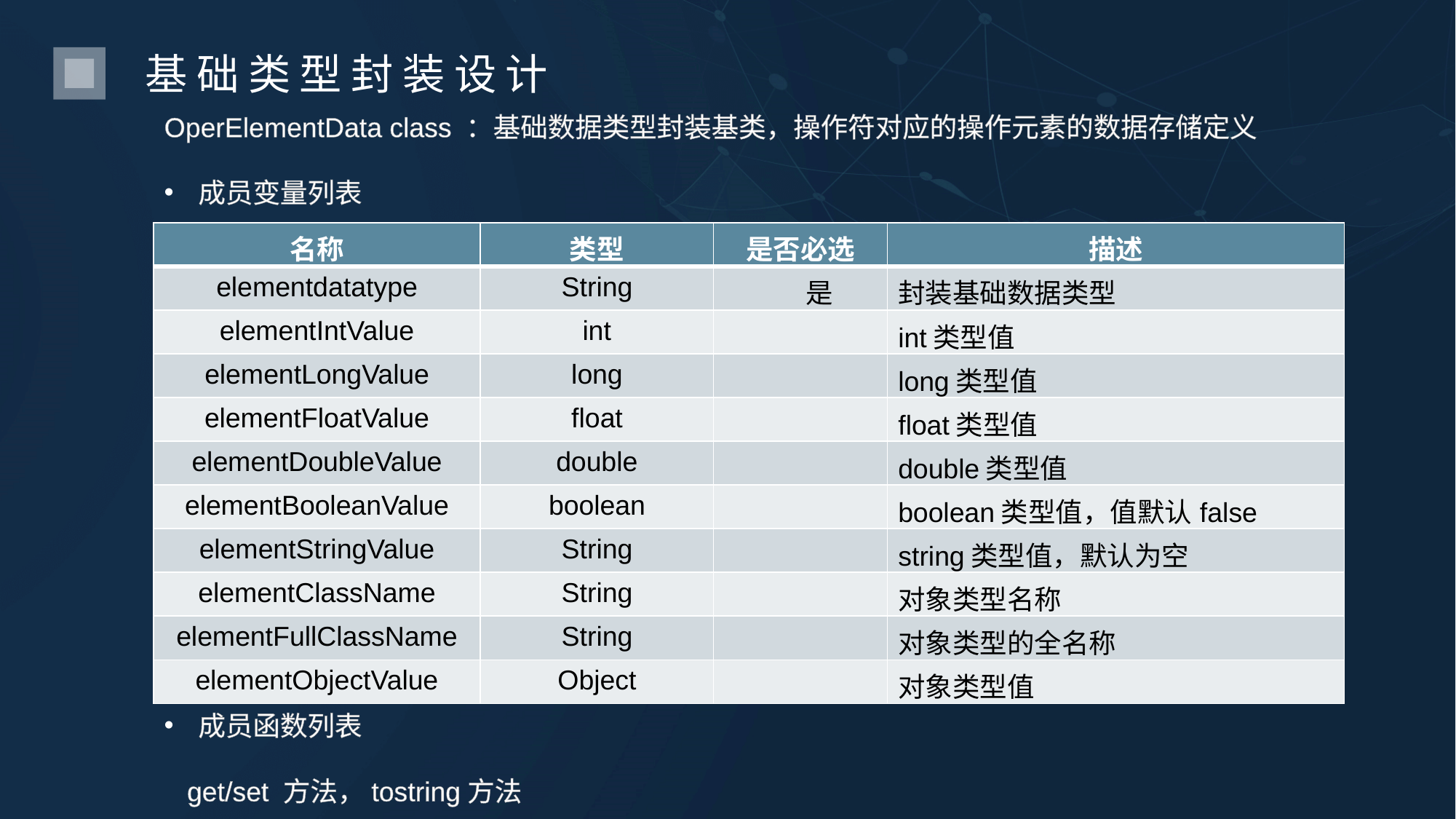

基础类型封装设计

OperElementData class ：基础数据类型封装基类，操作符对应的操作元素的数据存储定义

成员变量列表
| 名称 | 类型 | 是否必选 | 描述 |
| --- | --- | --- | --- |
| elementdatatype | String | 是 | 封装基础数据类型 |
| elementIntValue | int |  | int类型值 |
| elementLongValue | long |  | long类型值 |
| elementFloatValue | float |  | float类型值 |
| elementDoubleValue | double |  | double类型值 |
| elementBooleanValue | boolean |  | boolean类型值，值默认false |
| elementStringValue | String |  | string类型值，默认为空 |
| elementClassName | String |  | 对象类型名称 |
| elementFullClassName | String |  | 对象类型的全名称 |
| elementObjectValue | Object |  | 对象类型值 |
成员函数列表

   get/set 方法，tostring方法